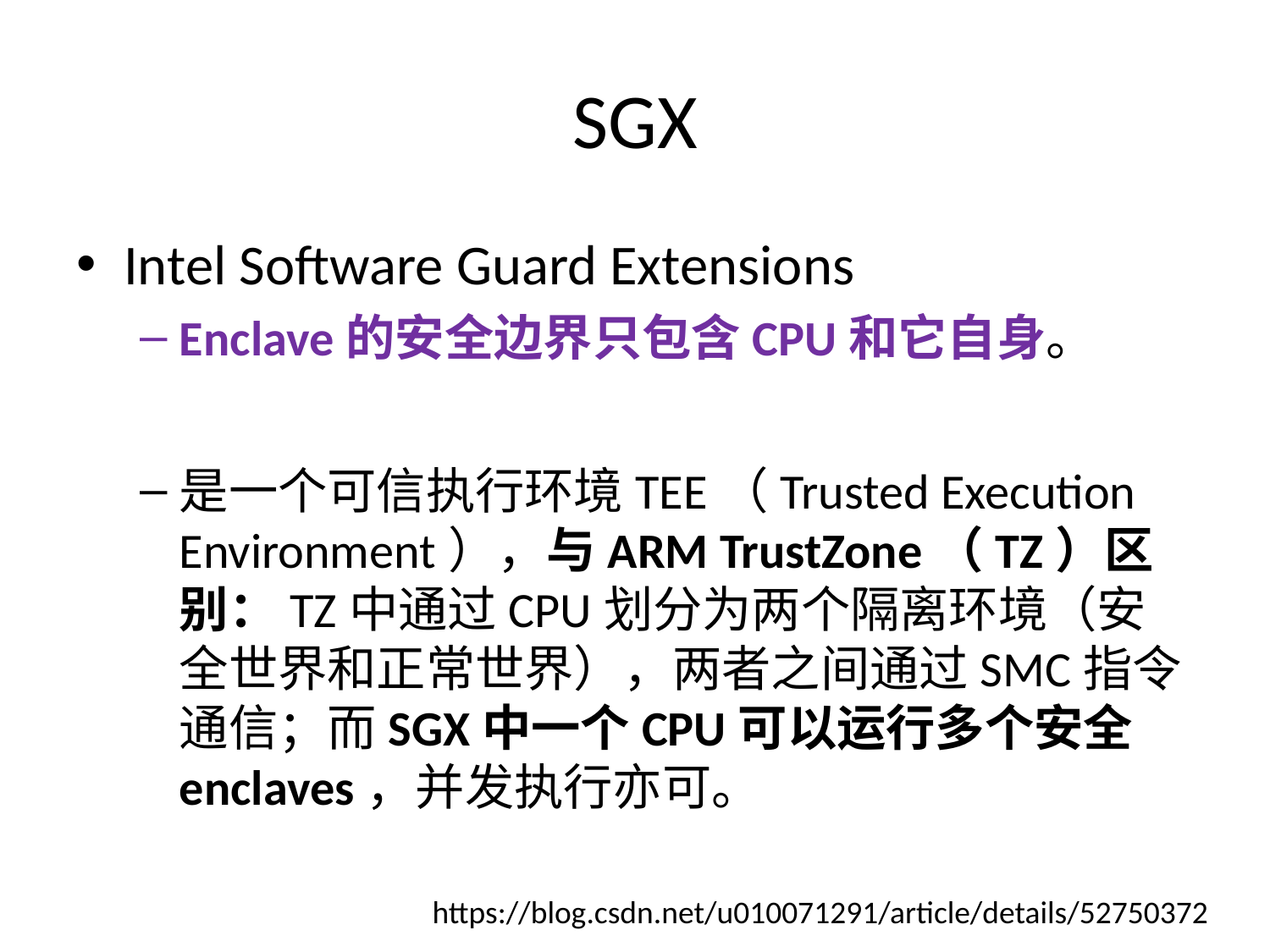

# SGX
Intel Software Guard Extensions
Enclave的安全边界只包含CPU和它自身。

是一个可信执行环境TEE（Trusted Execution Environment），与ARM TrustZone（TZ）区别：TZ中通过CPU划分为两个隔离环境（安全世界和正常世界），两者之间通过SMC指令通信；而SGX中一个CPU可以运行多个安全enclaves，并发执行亦可。

https://blog.csdn.net/u010071291/article/details/52750372